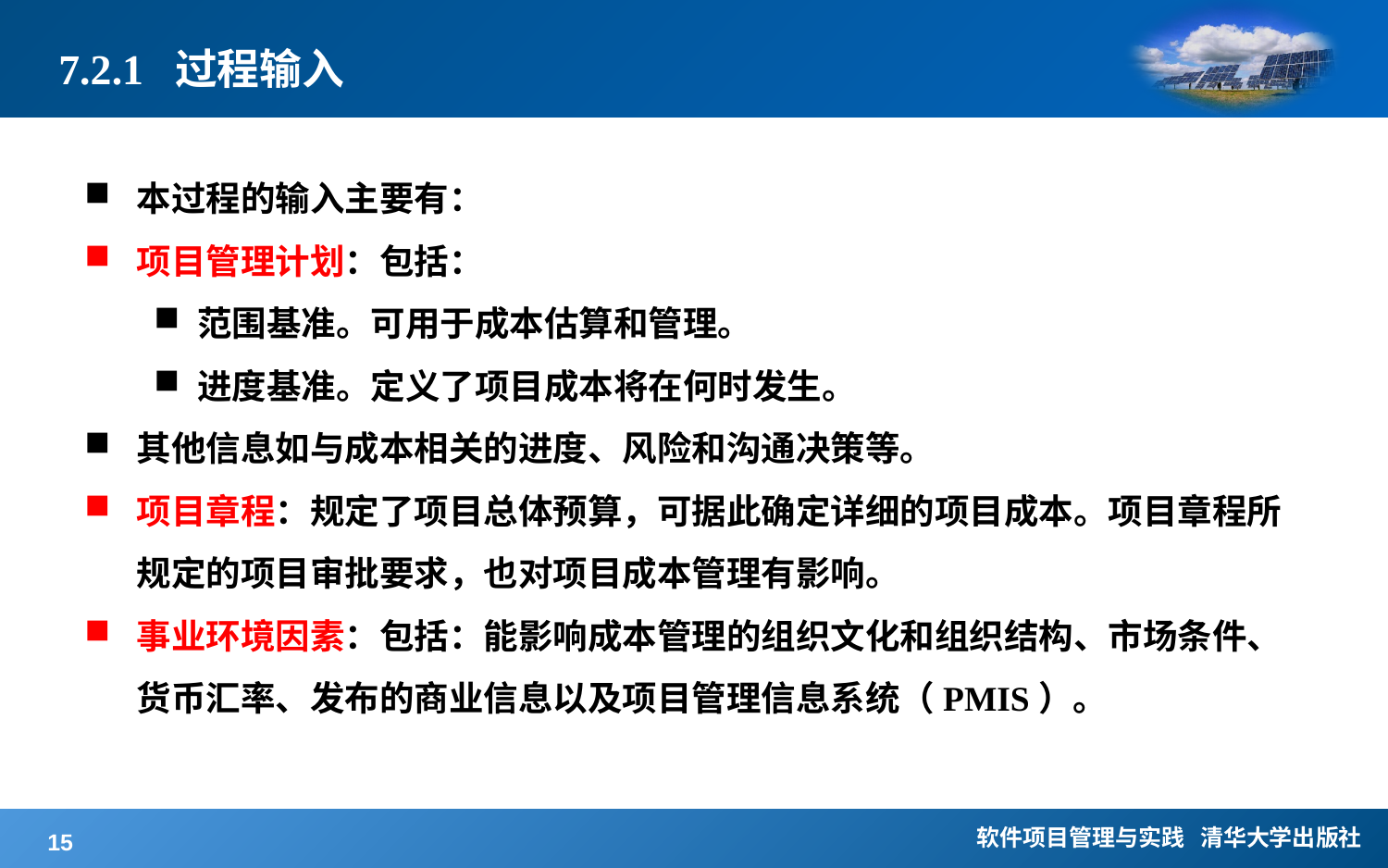

# 7.2.1  过程输入
本过程的输入主要有：
项目管理计划：包括：
范围基准。可用于成本估算和管理。
进度基准。定义了项目成本将在何时发生。
其他信息如与成本相关的进度、风险和沟通决策等。
项目章程：规定了项目总体预算，可据此确定详细的项目成本。项目章程所规定的项目审批要求，也对项目成本管理有影响。
事业环境因素：包括：能影响成本管理的组织文化和组织结构、市场条件、货币汇率、发布的商业信息以及项目管理信息系统（PMIS）。